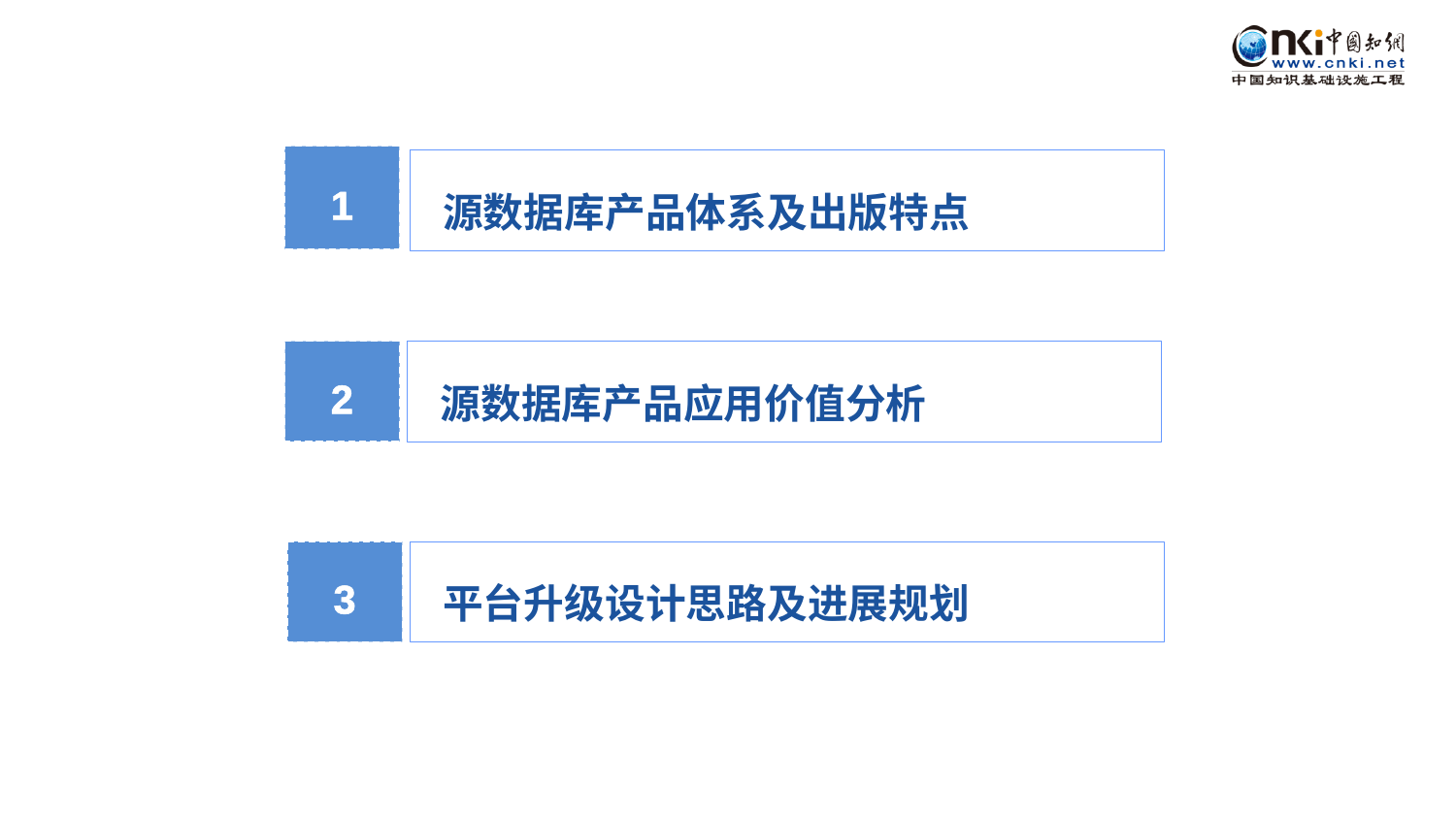

1
 源数据库产品体系及出版特点
 源数据库产品应用价值分析
2
 平台升级设计思路及进展规划
3